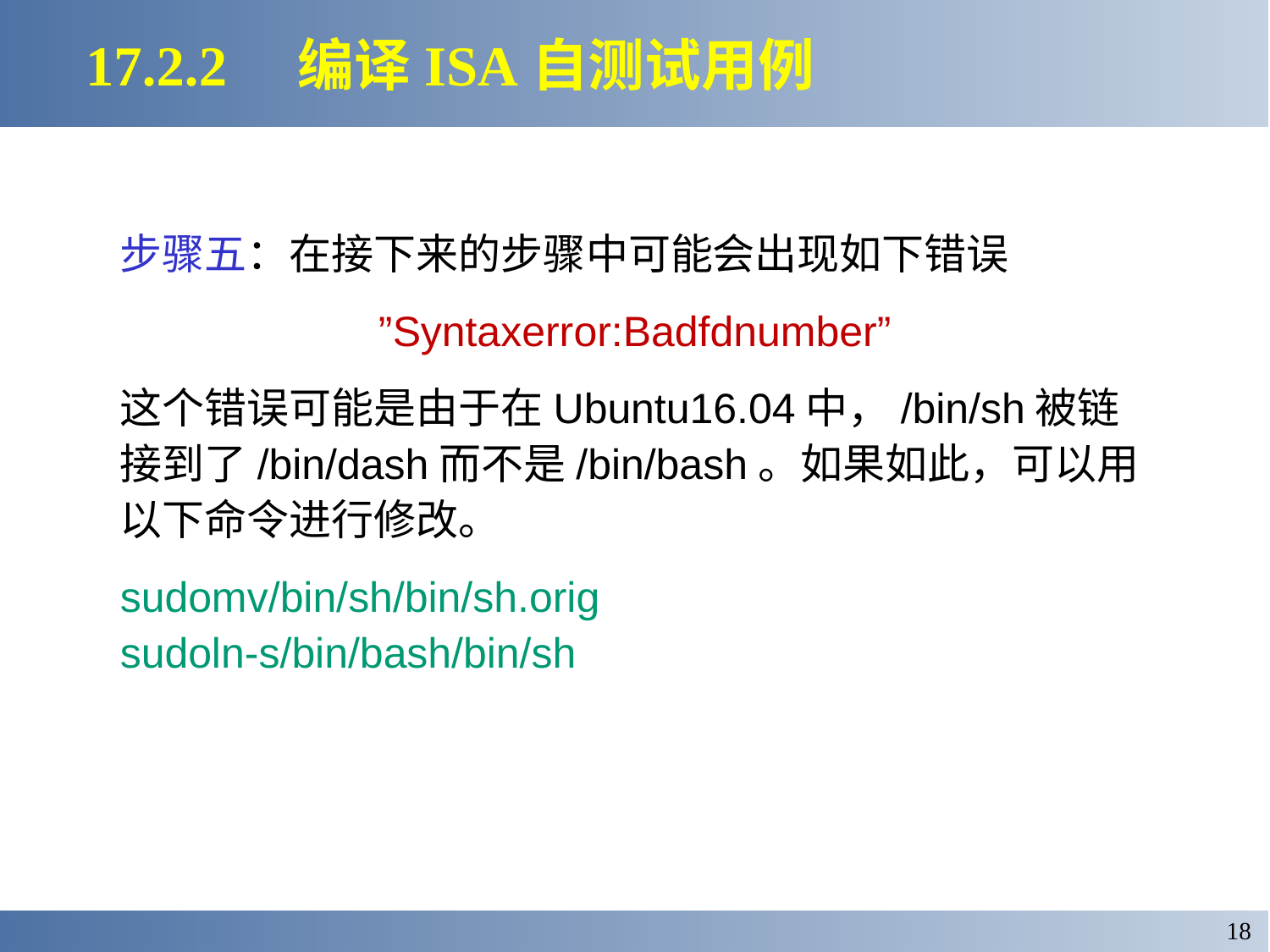

17.2.2    编译ISA自测试用例
步骤五：在接下来的步骤中可能会出现如下错误
”Syntaxerror:Badfdnumber”
这个错误可能是由于在Ubuntu16.04中，/bin/sh被链接到了/bin/dash而不是/bin/bash。如果如此，可以用以下命令进行修改。
sudomv/bin/sh/bin/sh.orig
sudoln-s/bin/bash/bin/sh